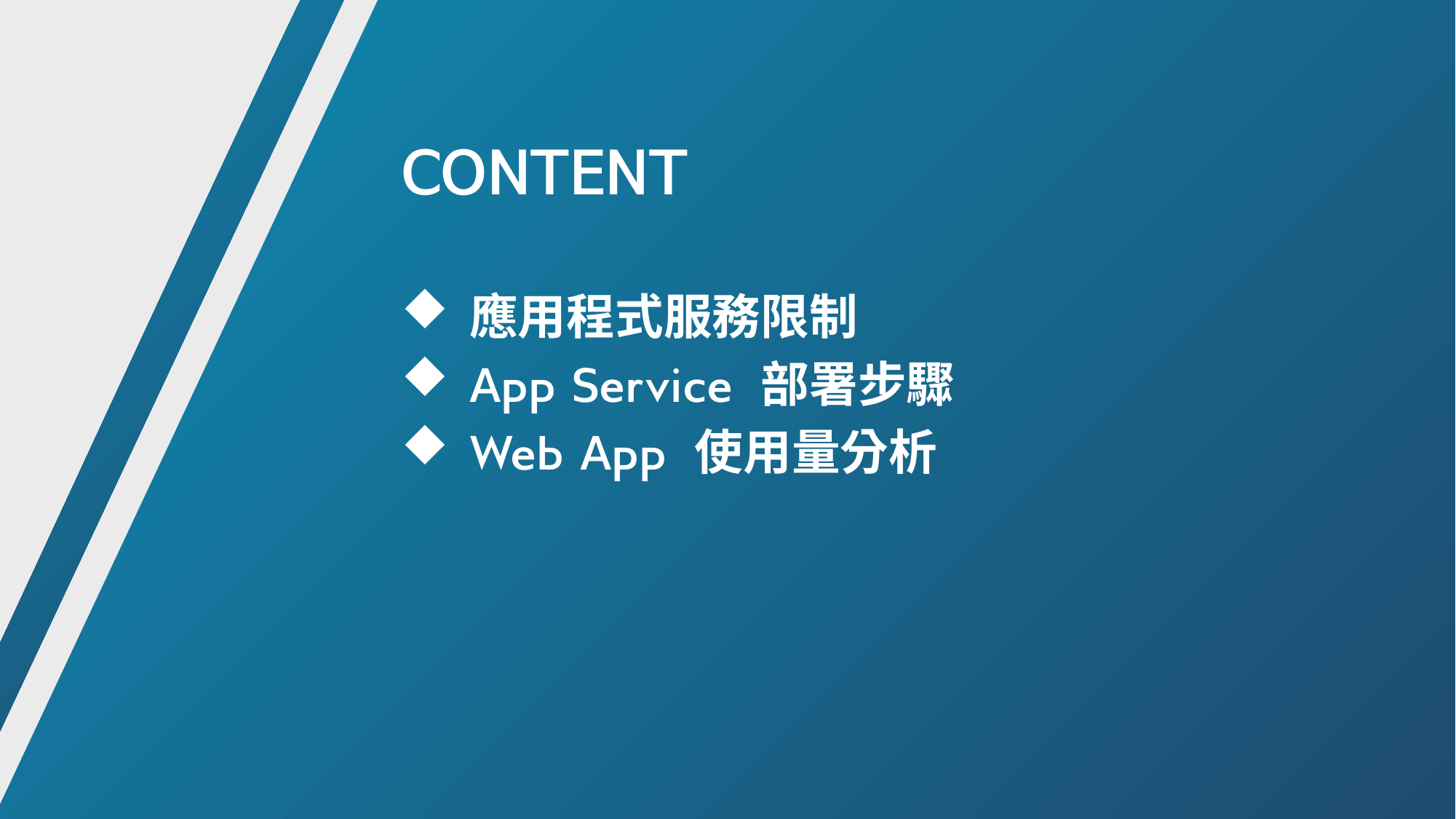

CONTENT

應用程式服務限制
App Service 部署步驟
Web App 使用量分析